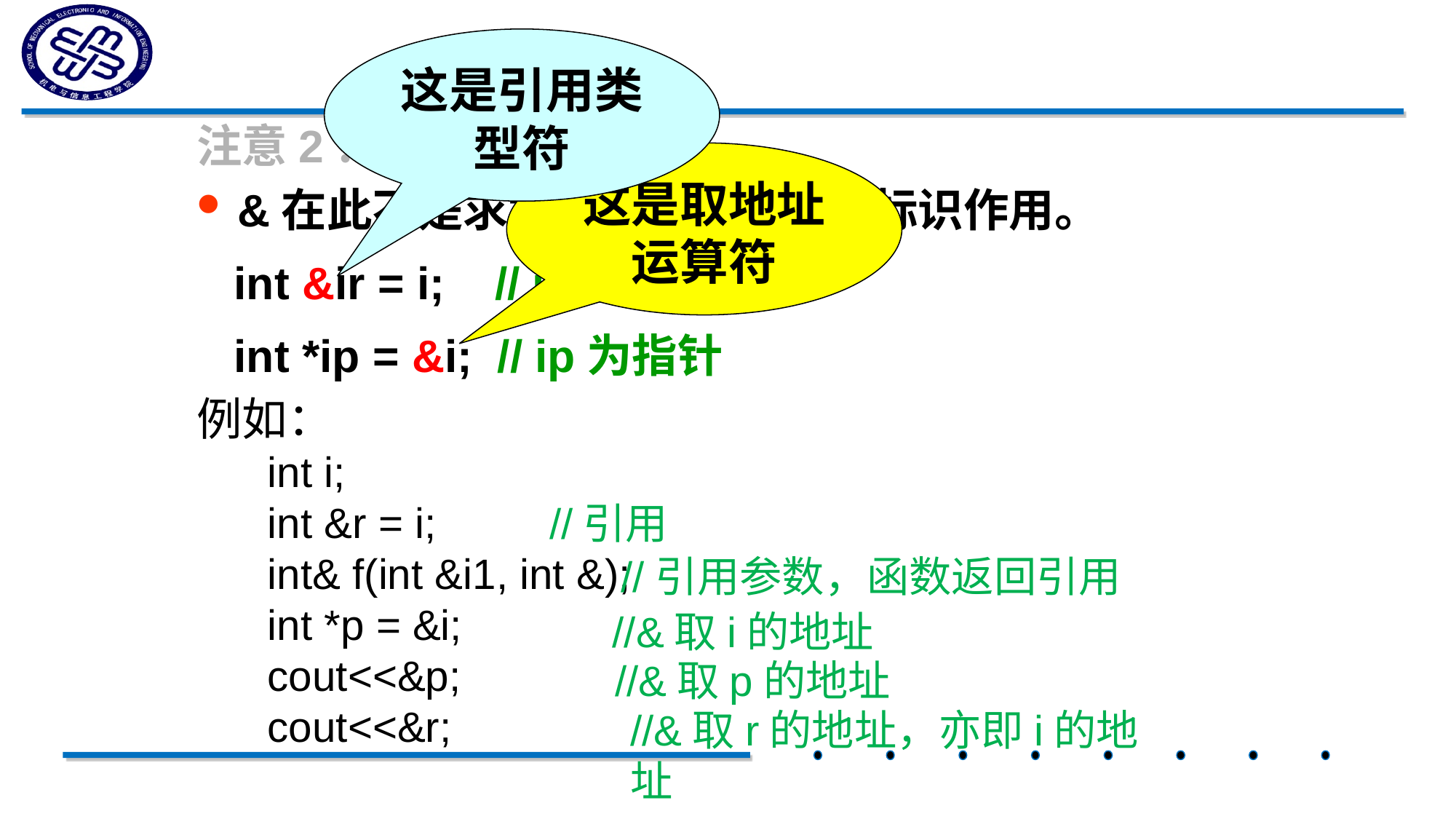

#
这是引用类型符
注意2：
&在此不是求地址运算，而是起标识作用。
   int &ir = i;    // ir为引用
   int *ip = &i;  // ip为指针
例如：
      int i;
      int &r = i;
      int& f(int &i1, int &);
      int *p = &i;
      cout<<&p;
      cout<<&r;

这是取地址运算符
//引用
//引用参数，函数返回引用
//&取i的地址
//&取p的地址
//&取r的地址，亦即i的地址